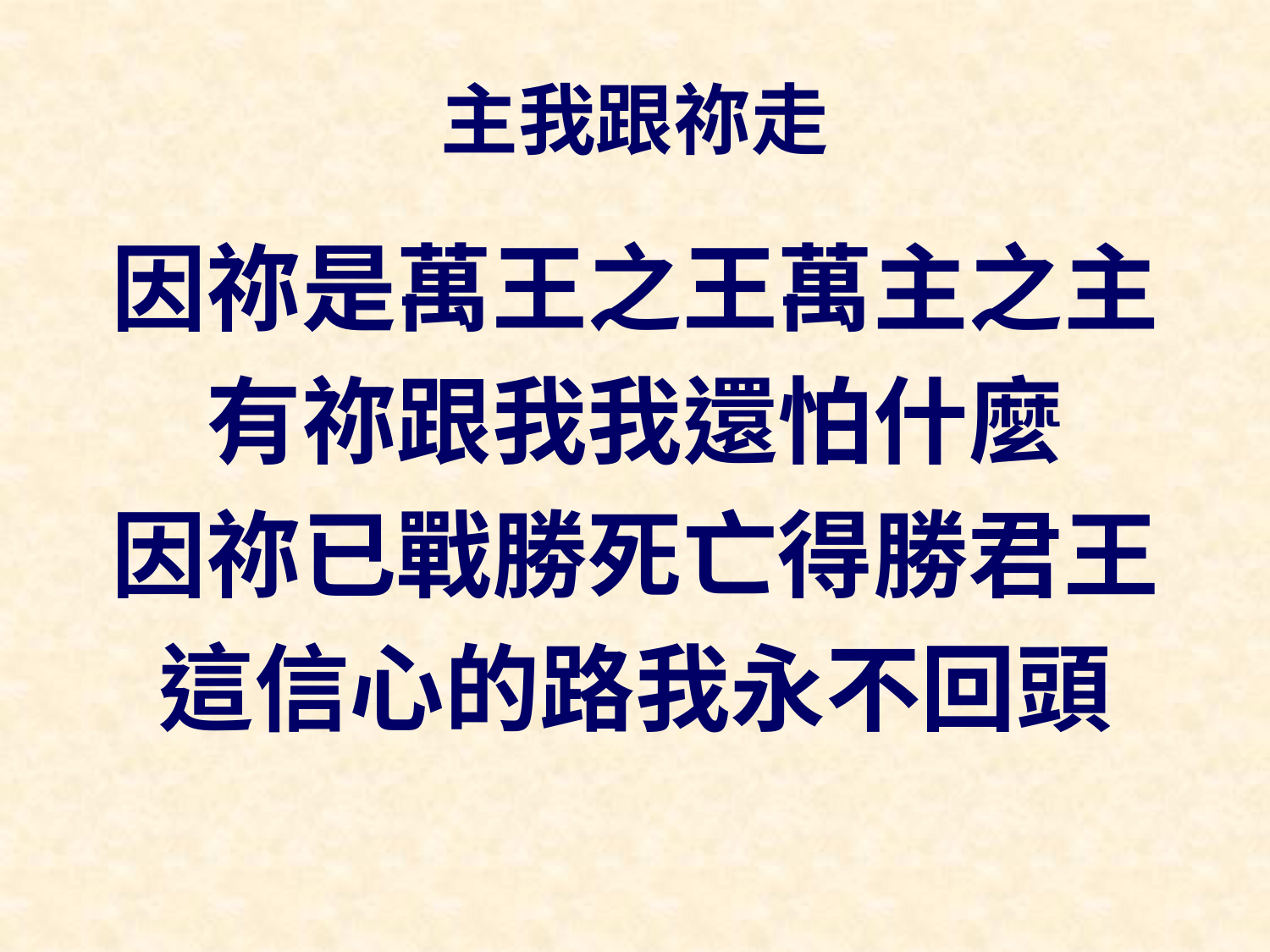

# 主我跟祢走
因祢是萬王之王萬主之主
有祢跟我我還怕什麼
因祢已戰勝死亡得勝君王
這信心的路我永不回頭